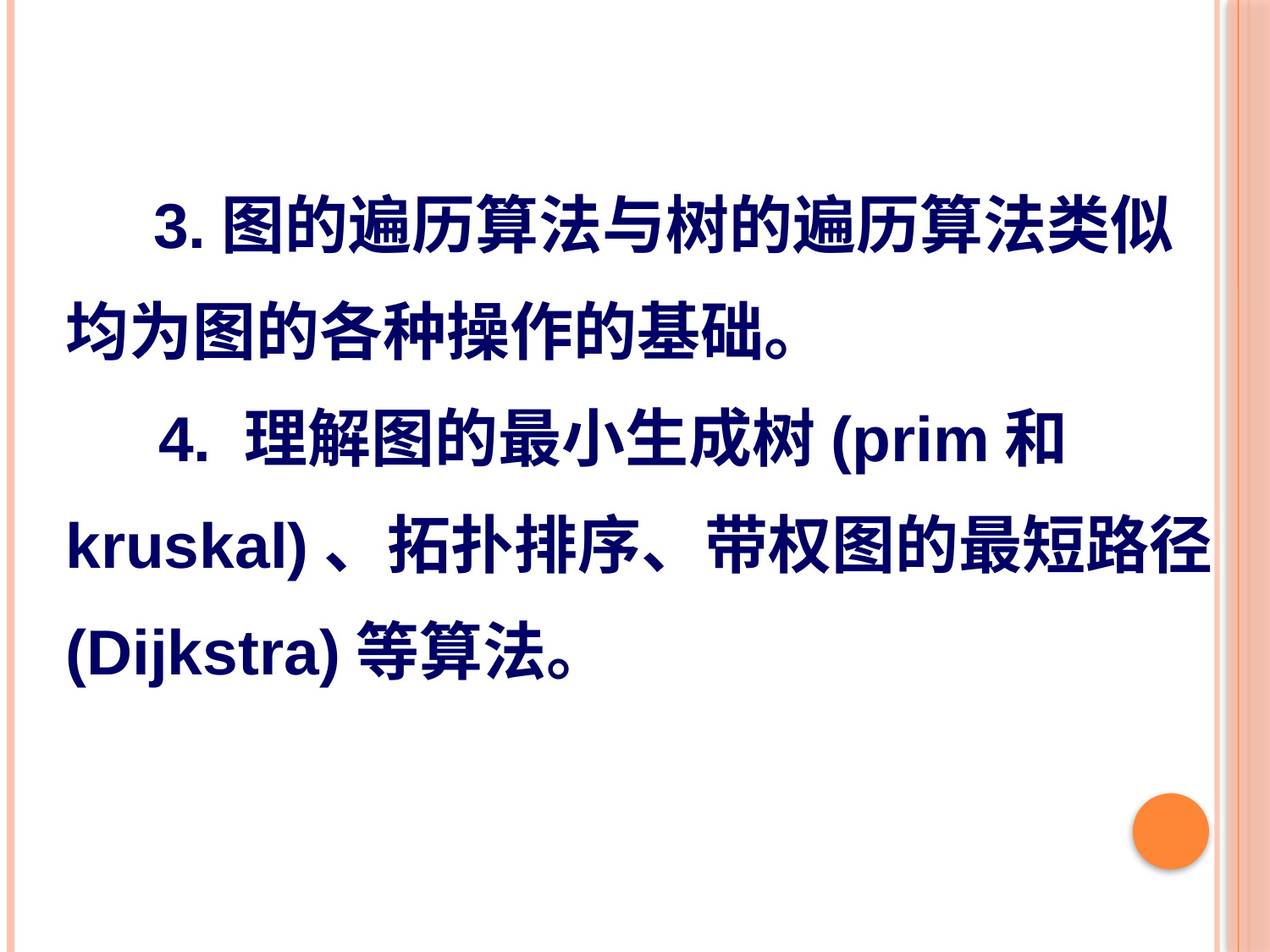

3.图的遍历算法与树的遍历算法类似均为图的各种操作的基础。
　 4. 理解图的最小生成树(prim和kruskal)、拓扑排序、带权图的最短路径(Dijkstra)等算法。